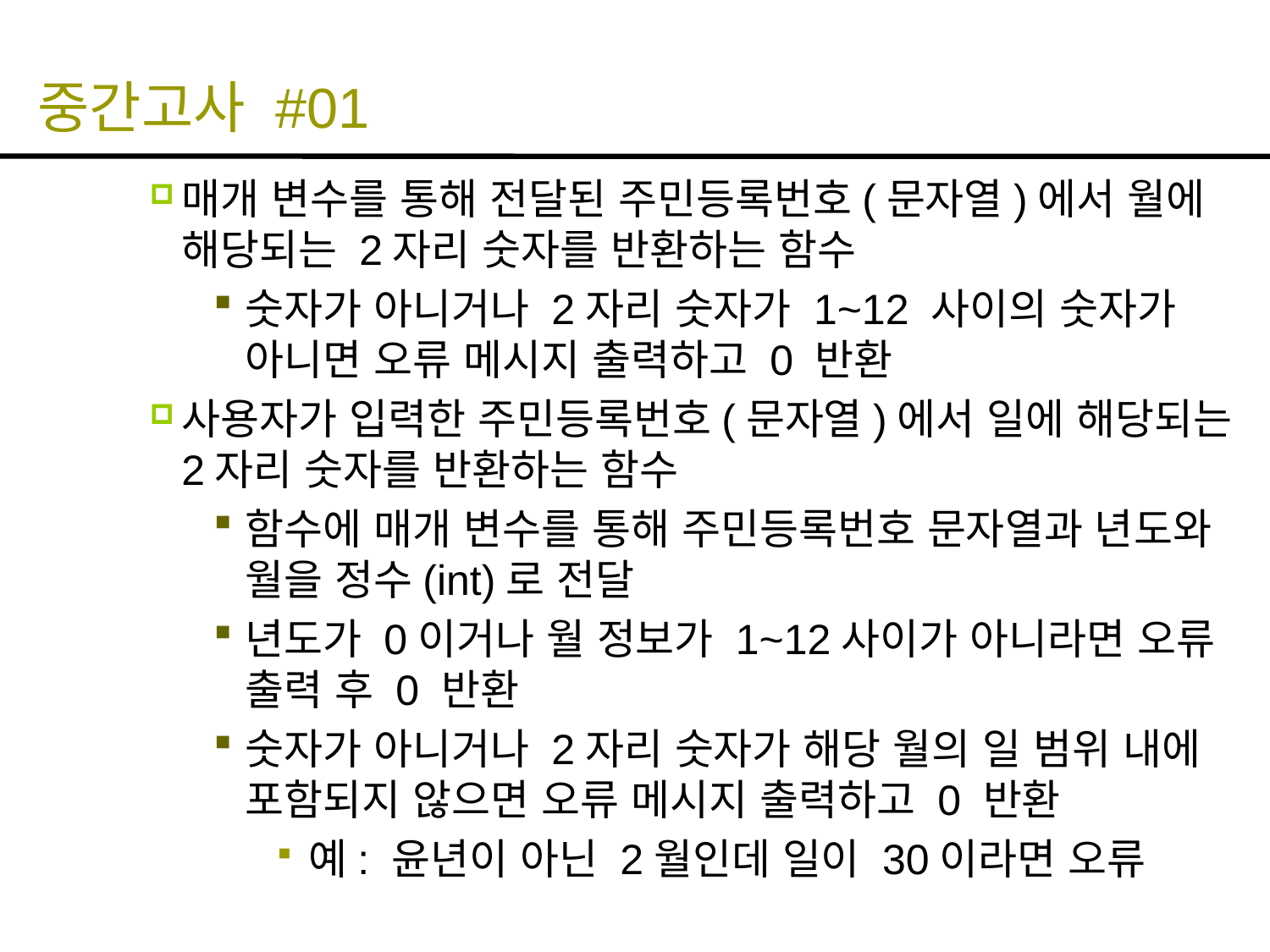

# 중간고사 #01
매개 변수를 통해 전달된 주민등록번호(문자열)에서 월에 해당되는 2자리 숫자를 반환하는 함수
숫자가 아니거나 2자리 숫자가 1~12 사이의 숫자가 아니면 오류 메시지 출력하고 0 반환
사용자가 입력한 주민등록번호(문자열)에서 일에 해당되는 2자리 숫자를 반환하는 함수
함수에 매개 변수를 통해 주민등록번호 문자열과 년도와 월을 정수(int)로 전달
년도가 0이거나 월 정보가 1~12사이가 아니라면 오류 출력 후 0 반환
숫자가 아니거나 2자리 숫자가 해당 월의 일 범위 내에 포함되지 않으면 오류 메시지 출력하고 0 반환
예: 윤년이 아닌 2월인데 일이 30이라면 오류